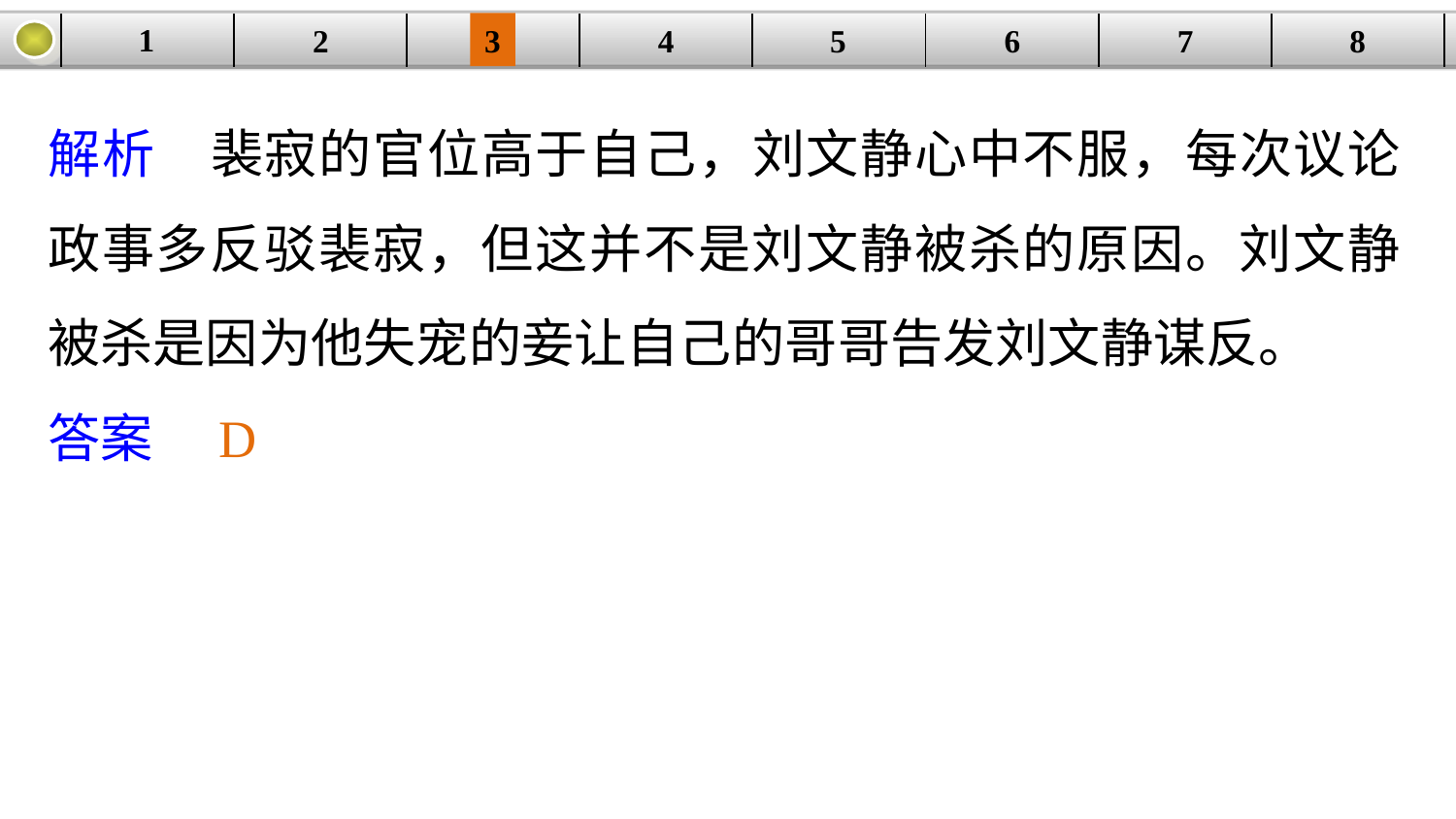

1
3
4
5
6
8
2
|  |  |  |  |  |  |  |  |
| --- | --- | --- | --- | --- | --- | --- | --- |
7

解析　裴寂的官位高于自己，刘文静心中不服，每次议论政事多反驳裴寂，但这并不是刘文静被杀的原因。刘文静被杀是因为他失宠的妾让自己的哥哥告发刘文静谋反。
答案　D